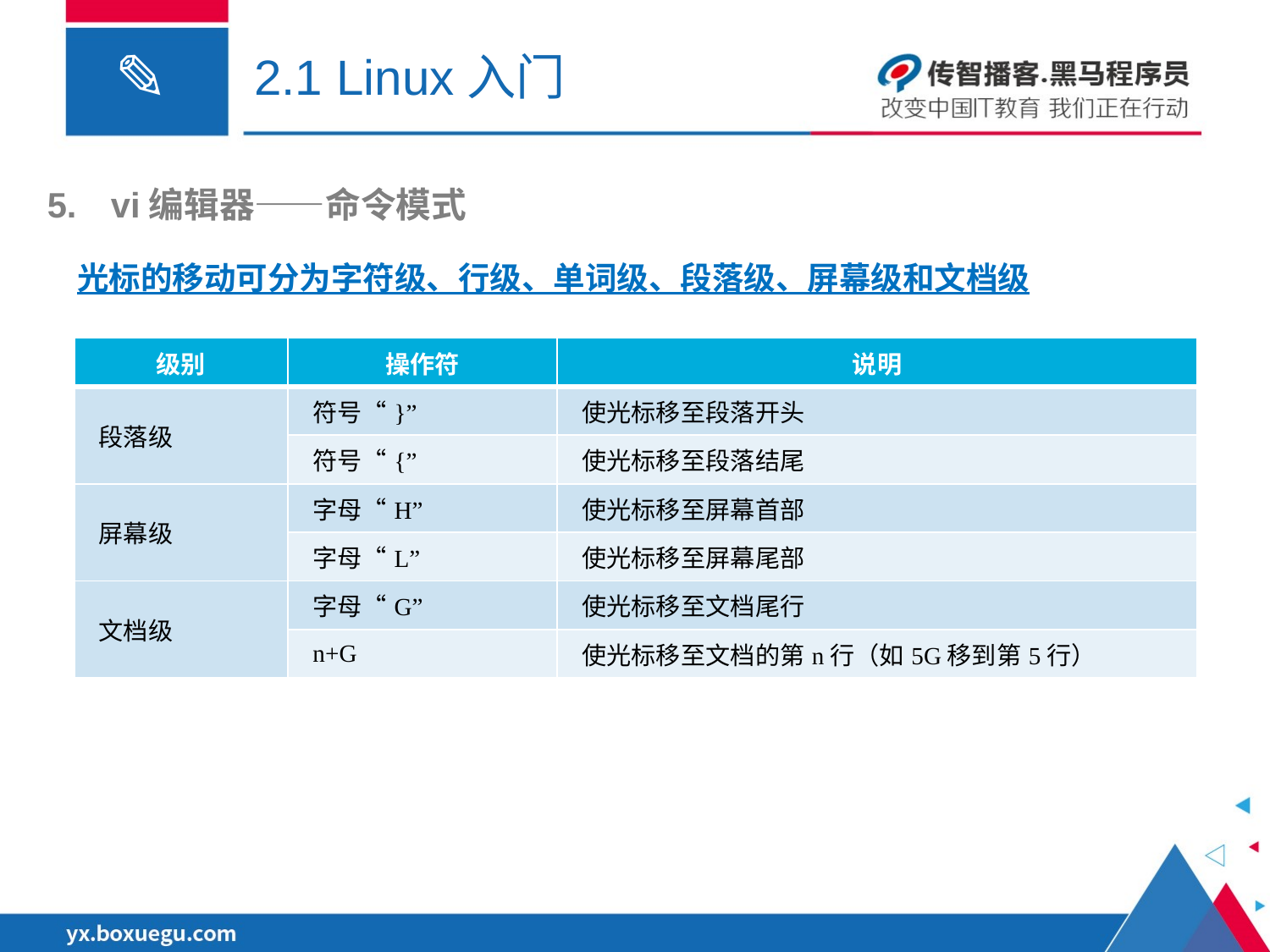

# 2.1 Linux入门
vi编辑器——命令模式
光标的移动可分为字符级、行级、单词级、段落级、屏幕级和文档级
| 级别 | 操作符 | 说明 |
| --- | --- | --- |
| 段落级 | 符号“}” | 使光标移至段落开头 |
|  | 符号“{” | 使光标移至段落结尾 |
| 屏幕级 | 字母“H” | 使光标移至屏幕首部 |
|  | 字母“L” | 使光标移至屏幕尾部 |
| 文档级 | 字母“G” | 使光标移至文档尾行 |
|  | n+G | 使光标移至文档的第n行（如5G移到第5行） |